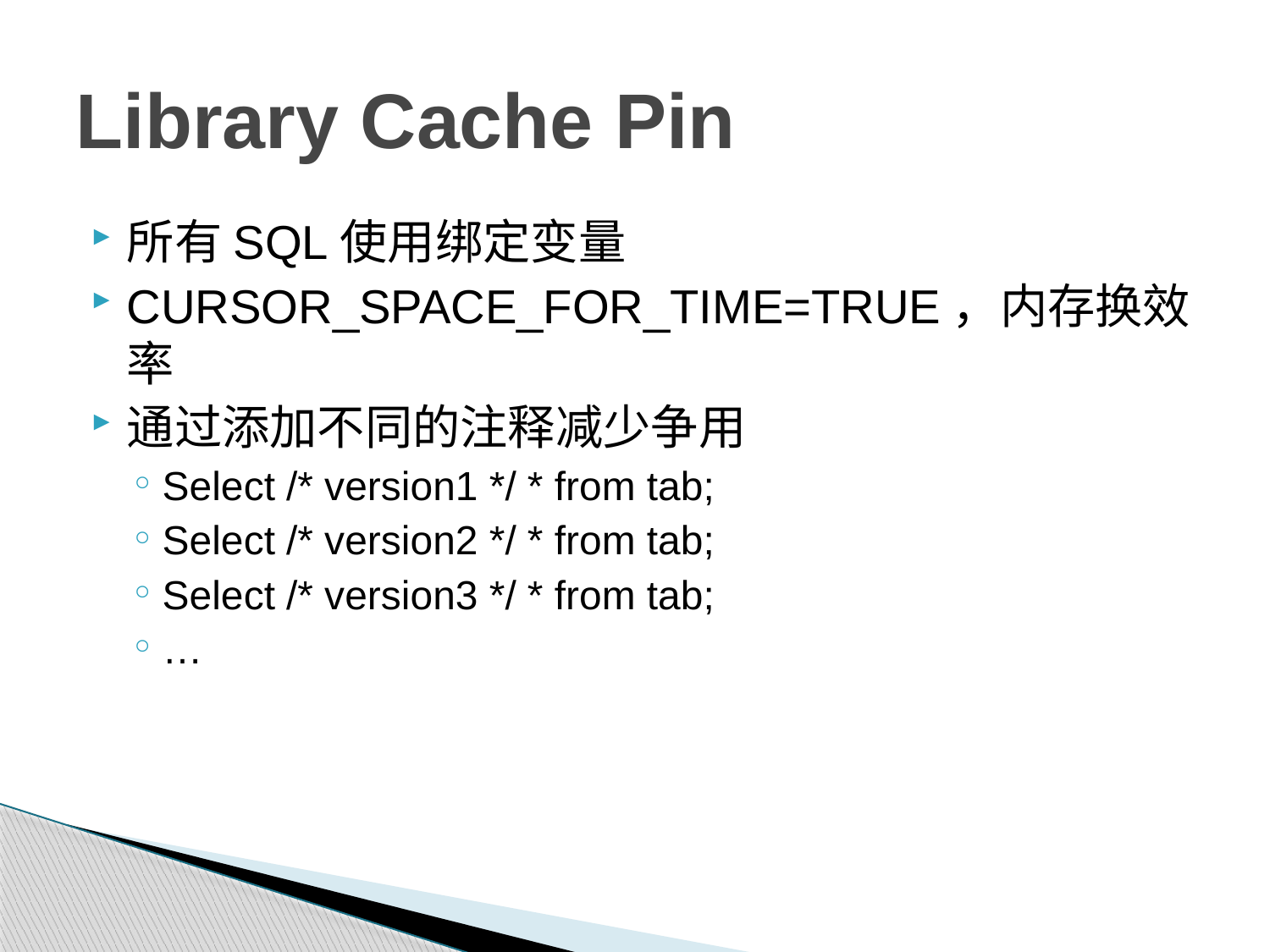

# Library Cache Pin
所有SQL使用绑定变量
CURSOR_SPACE_FOR_TIME=TRUE，内存换效率
通过添加不同的注释减少争用
Select /* version1 */ * from tab;
Select /* version2 */ * from tab;
Select /* version3 */ * from tab;
…